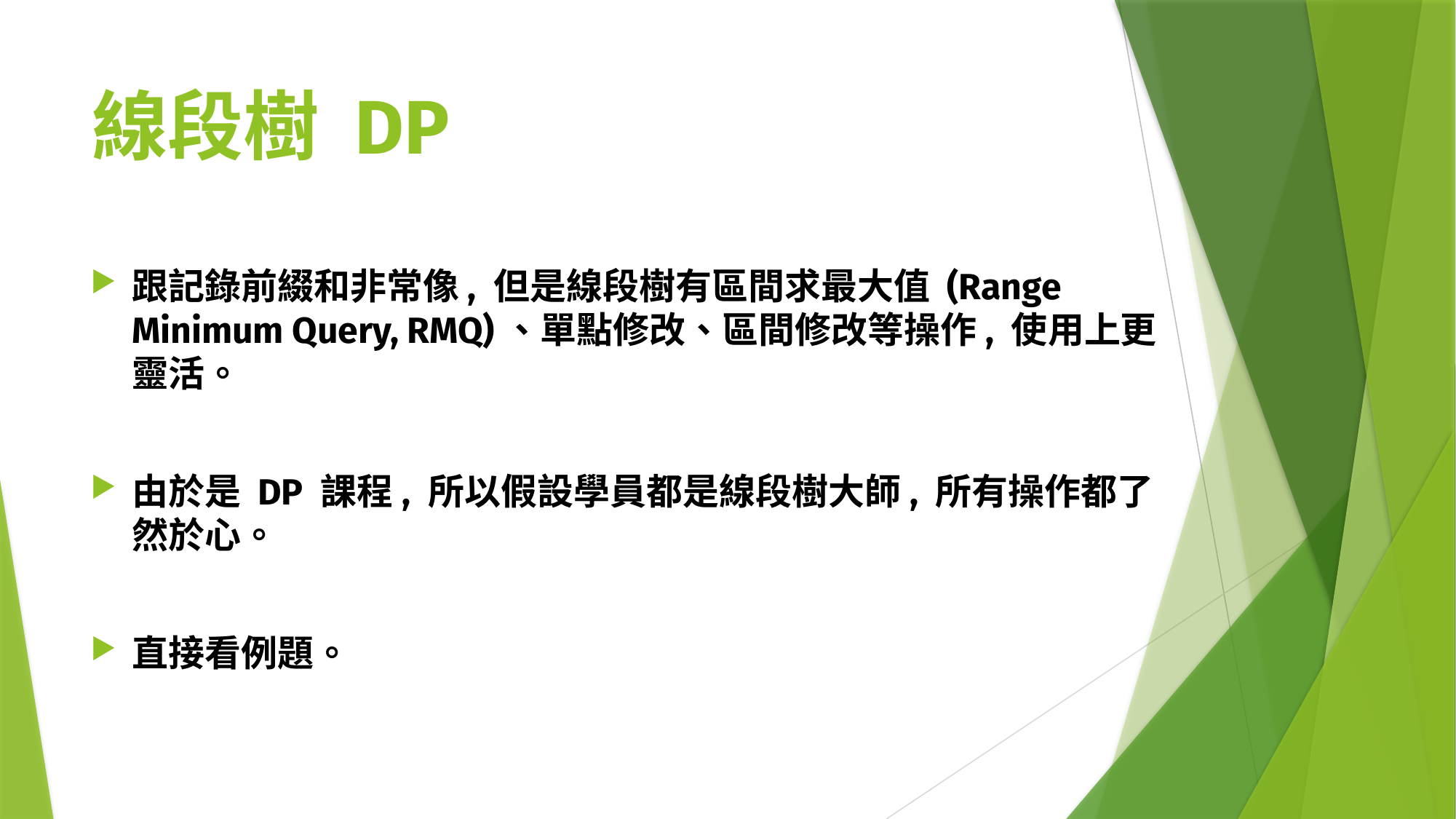

# 線段樹 DP
跟記錄前綴和非常像, 但是線段樹有區間求最大值 (Range Minimum Query, RMQ)、單點修改、區間修改等操作, 使用上更靈活。

由於是 DP 課程, 所以假設學員都是線段樹大師, 所有操作都了然於心。

直接看例題。